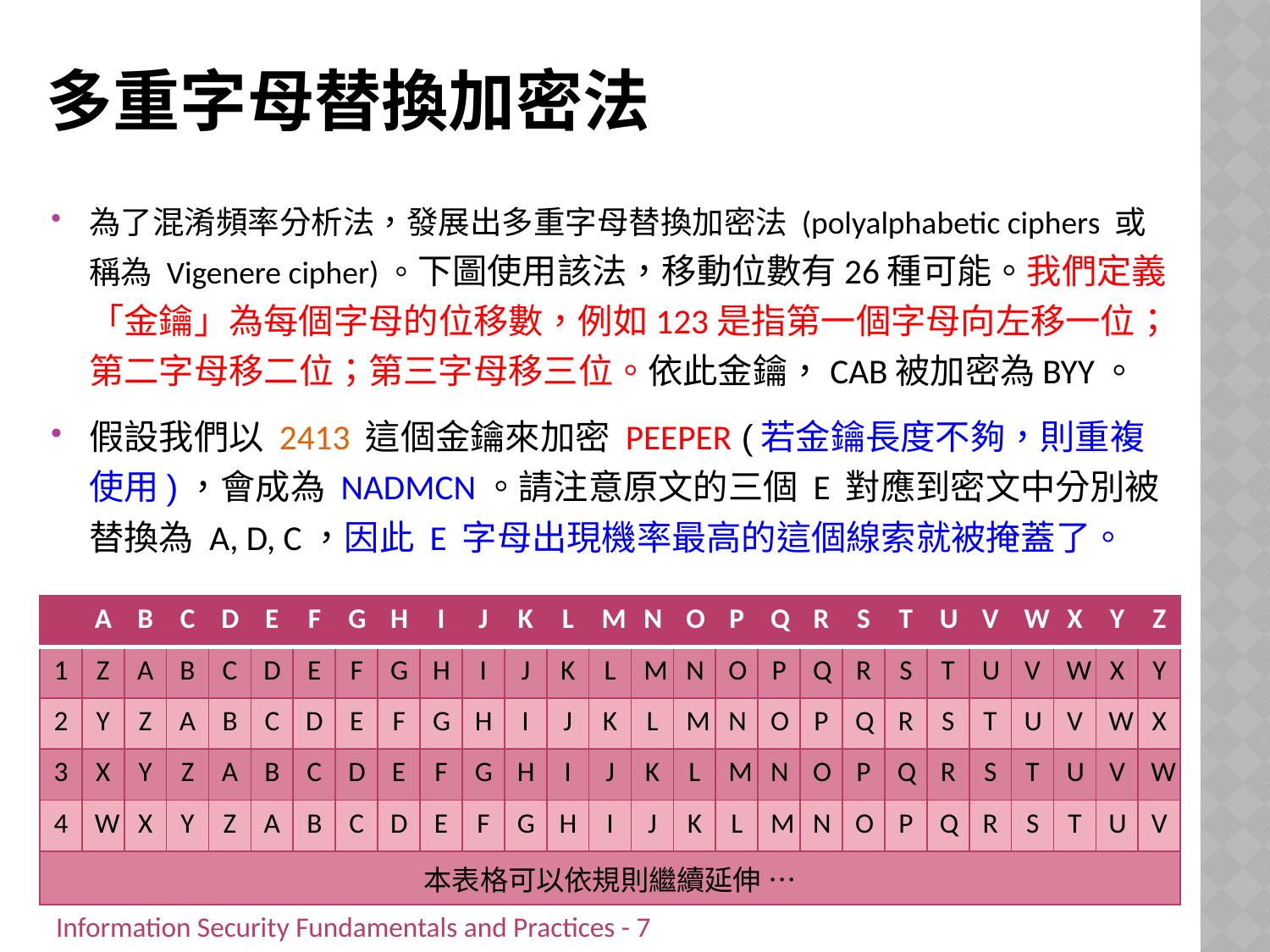

# 多重字母替換加密法
為了混淆頻率分析法，發展出多重字母替換加密法 (polyalphabetic ciphers 或稱為 Vigenere cipher)。下圖使用該法，移動位數有26種可能。我們定義「金鑰」為每個字母的位移數，例如123是指第一個字母向左移一位；第二字母移二位；第三字母移三位。依此金鑰，CAB被加密為BYY。
假設我們以 2413 這個金鑰來加密 PEEPER (若金鑰長度不夠，則重複使用)，會成為 NADMCN。請注意原文的三個 E 對應到密文中分別被替換為 A, D, C，因此 E 字母出現機率最高的這個線索就被掩蓋了。
|  | A | B | C | D | E | F | G | H | I | J | K | L | M | N | O | P | Q | R | S | T | U | V | W | X | Y | Z |
| --- | --- | --- | --- | --- | --- | --- | --- | --- | --- | --- | --- | --- | --- | --- | --- | --- | --- | --- | --- | --- | --- | --- | --- | --- | --- | --- |
| 1 | Z | A | B | C | D | E | F | G | H | I | J | K | L | M | N | O | P | Q | R | S | T | U | V | W | X | Y |
| 2 | Y | Z | A | B | C | D | E | F | G | H | I | J | K | L | M | N | O | P | Q | R | S | T | U | V | W | X |
| 3 | X | Y | Z | A | B | C | D | E | F | G | H | I | J | K | L | M | N | O | P | Q | R | S | T | U | V | W |
| 4 | W | X | Y | Z | A | B | C | D | E | F | G | H | I | J | K | L | M | N | O | P | Q | R | S | T | U | V |
| 本表格可以依規則繼續延伸 … |  |  |  |  |  |  |  |  |  |  |  |  |  |  |  |  |  |  |  |  |  |  |  |  |  |  |